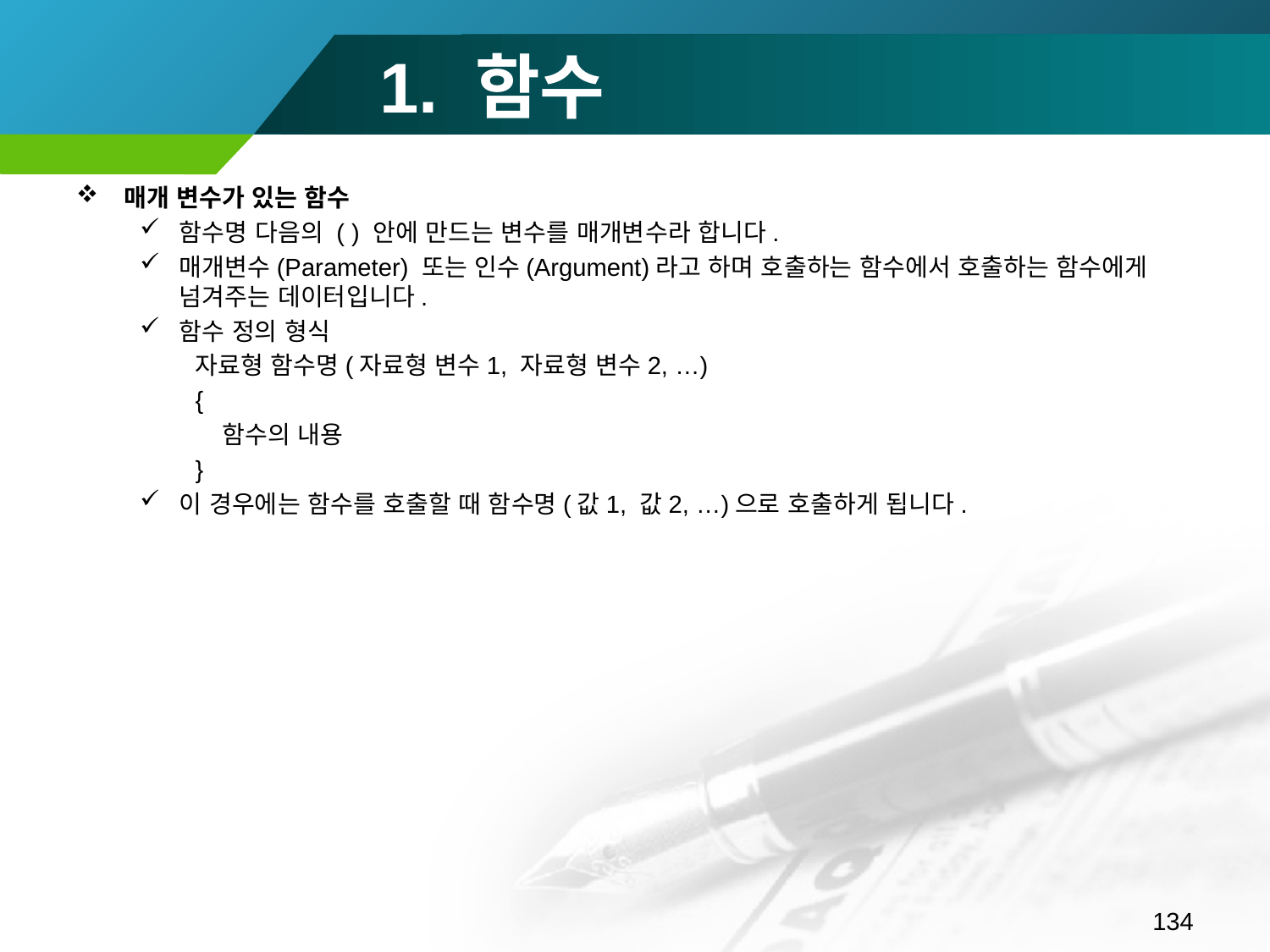

# 1. 함수
매개 변수가 있는 함수
함수명 다음의 ( ) 안에 만드는 변수를 매개변수라 합니다.
매개변수(Parameter) 또는 인수(Argument)라고 하며 호출하는 함수에서 호출하는 함수에게 넘겨주는 데이터입니다.
함수 정의 형식
자료형 함수명(자료형 변수1, 자료형 변수2, …)
{
   함수의 내용
}
이 경우에는 함수를 호출할 때 함수명(값1, 값2, …)으로 호출하게 됩니다.
134